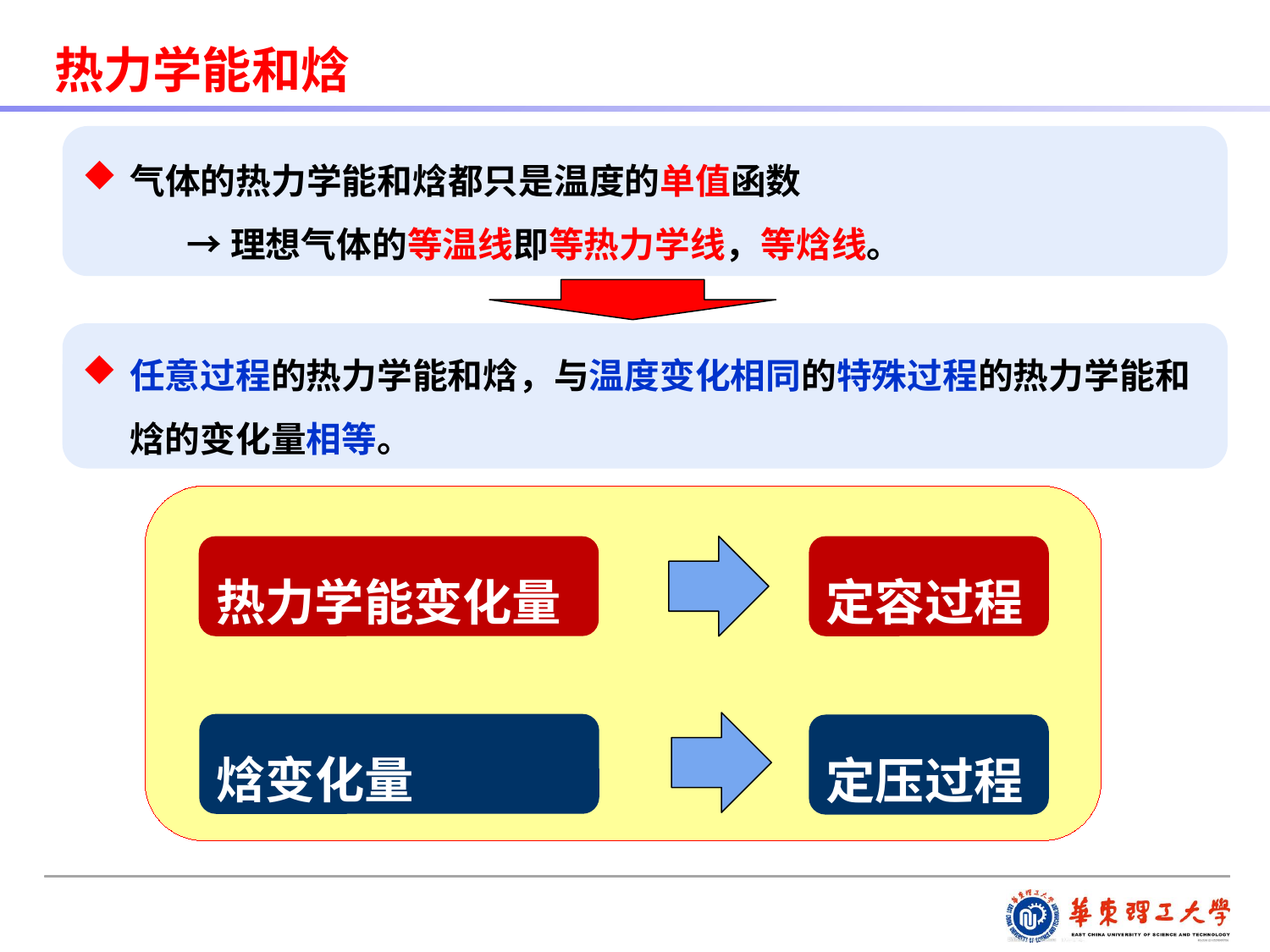

热力学能和焓
气体的热力学能和焓都只是温度的单值函数
             →理想气体的等温线即等热力学线，等焓线。

任意过程的热力学能和焓，与温度变化相同的特殊过程的热力学能和焓的变化量相等。

热力学能变化量

定容过程

焓变化量
定压过程